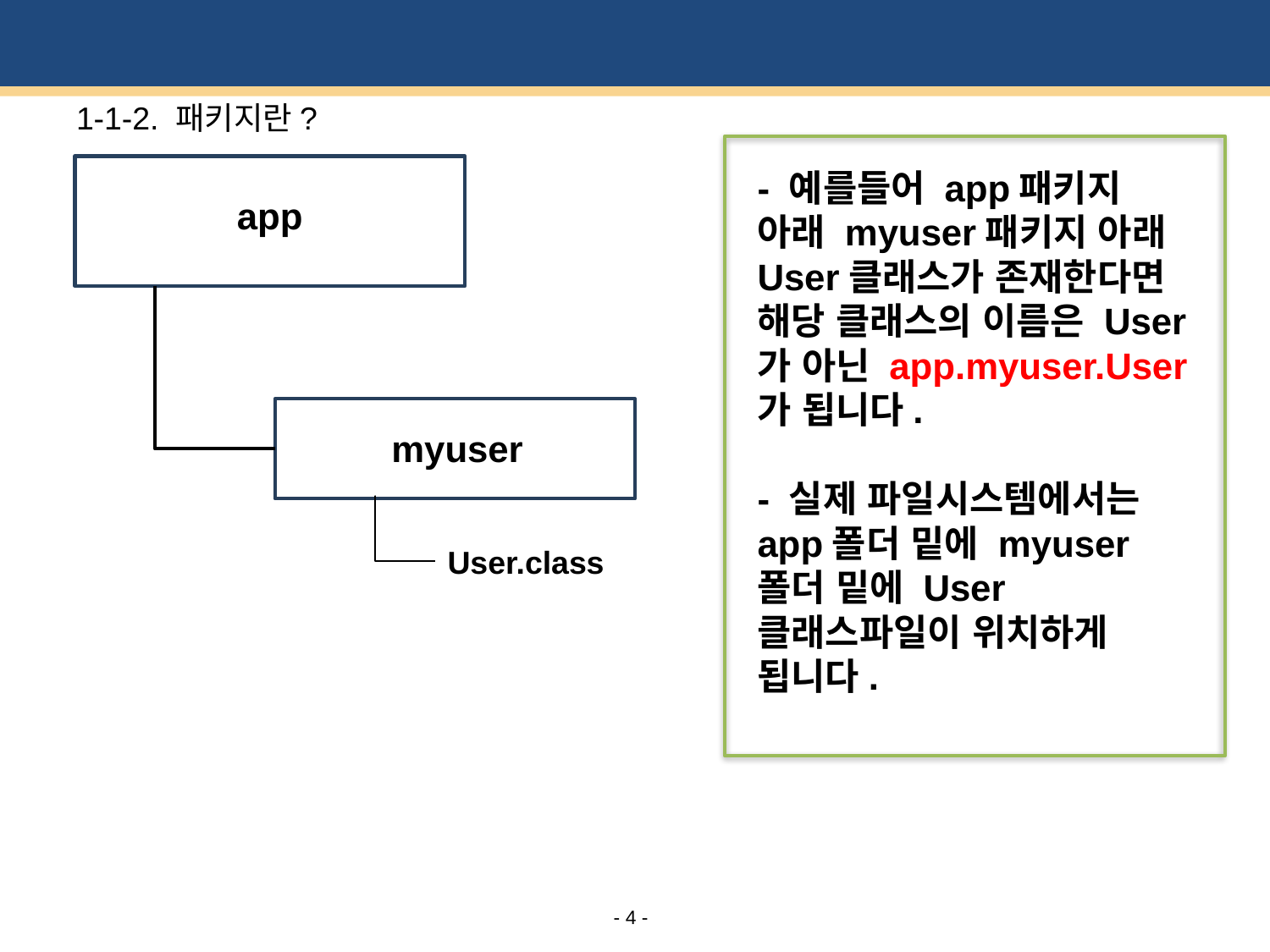

# 1-1-2. 패키지란?

- 예를들어 app패키지 아래 myuser패키지 아래 User클래스가 존재한다면
해당 클래스의 이름은 User가 아닌 app.myuser.User가 됩니다.

- 실제 파일시스템에서는
app폴더 밑에 myuser폴더 밑에 User클래스파일이 위치하게 됩니다.
app

myuser
User.class